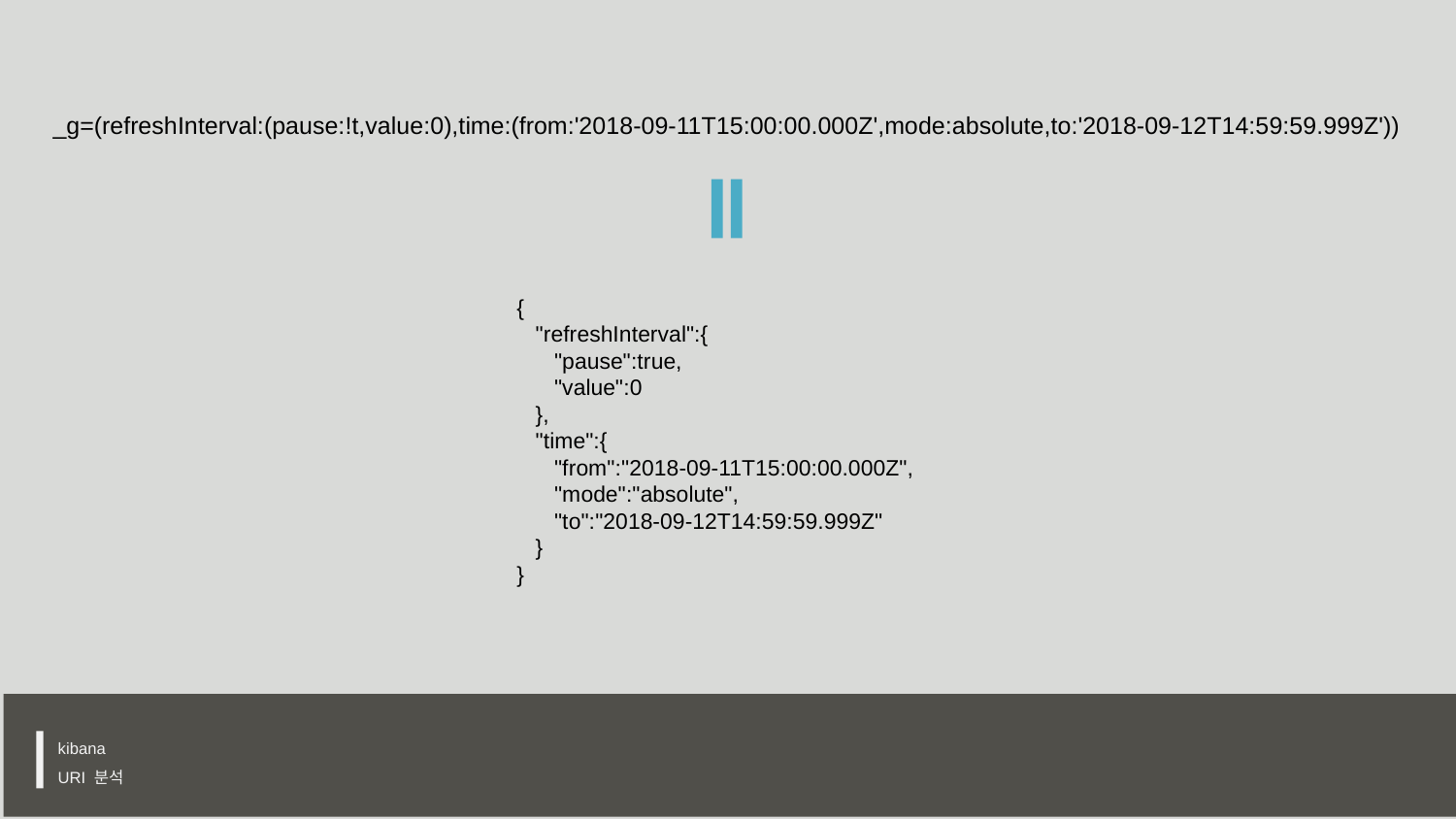

_g=(refreshInterval:(pause:!t,value:0),time:(from:'2018-09-11T15:00:00.000Z',mode:absolute,to:'2018-09-12T14:59:59.999Z'))

{  
   "refreshInterval":{  
      "pause":true,
      "value":0
   },
   "time":{  
      "from":"2018-09-11T15:00:00.000Z",
      "mode":"absolute",
      "to":"2018-09-12T14:59:59.999Z"
   }
}

kibana
URI 분석